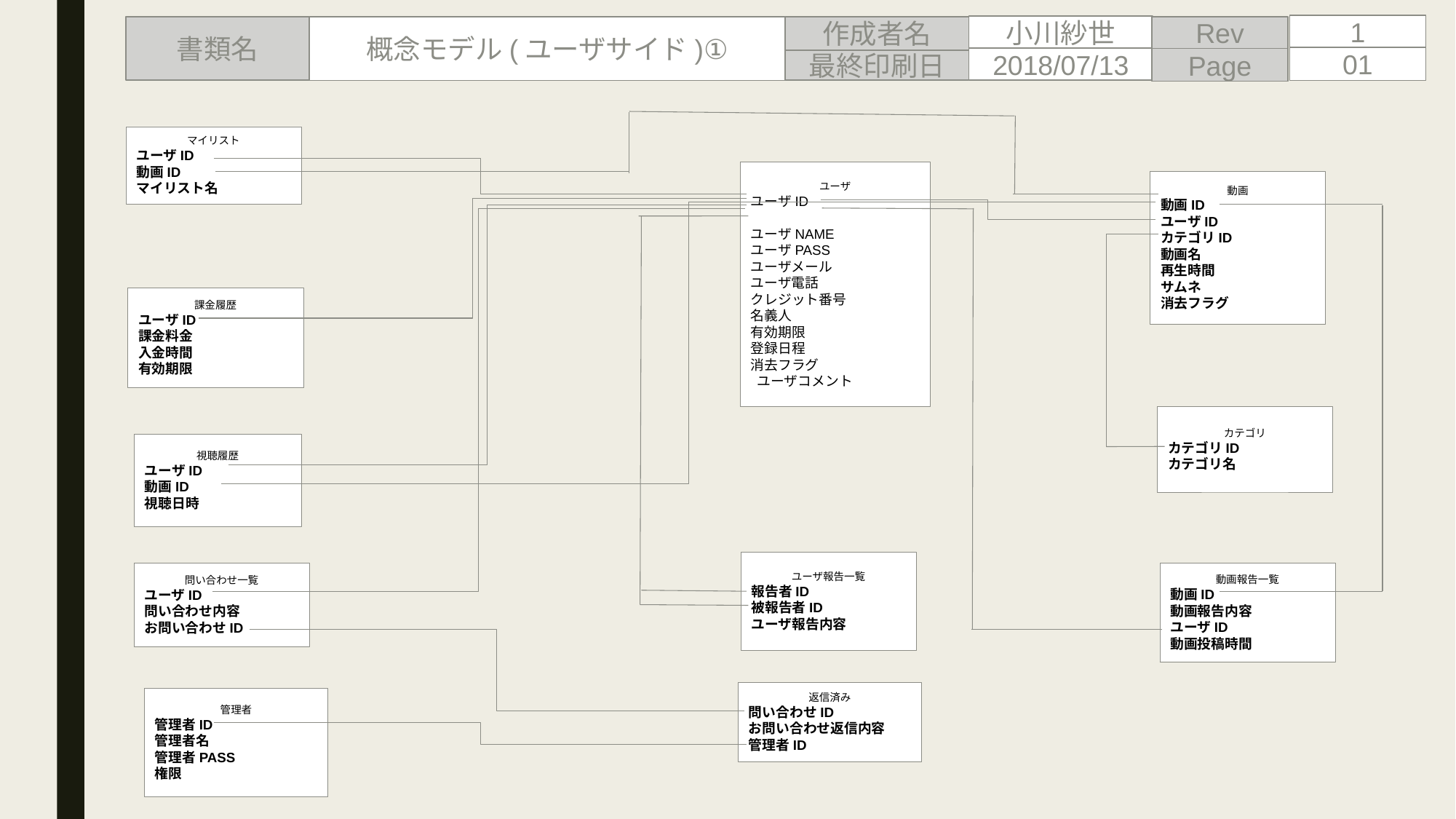

1
小川紗世
Rev
作成者名
概念モデル(ユーザサイド)①
書類名
01
2018/07/13
Page
最終印刷日
マイリスト
ユーザID
動画ID
マイリスト名
ユーザ
ユーザID

ユーザNAME
ユーザPASS
ユーザメール
ユーザ電話
クレジット番号
名義人
有効期限
登録日程
消去フラグ
 ユーザコメント
動画
動画ID
ユーザID
カテゴリID
動画名
再生時間
サムネ
消去フラグ
課金履歴
ユーザID
課金料金
入金時間
有効期限
カテゴリ
カテゴリID
カテゴリ名
視聴履歴
ユーザID
動画ID
視聴日時
ユーザ報告一覧
報告者ID
被報告者ID
ユーザ報告内容
問い合わせ一覧
ユーザID
問い合わせ内容
お問い合わせID
動画報告一覧
動画ID
動画報告内容
ユーザID
動画投稿時間
返信済み
問い合わせID
お問い合わせ返信内容
管理者ID
管理者
管理者ID
管理者名
管理者PASS
権限